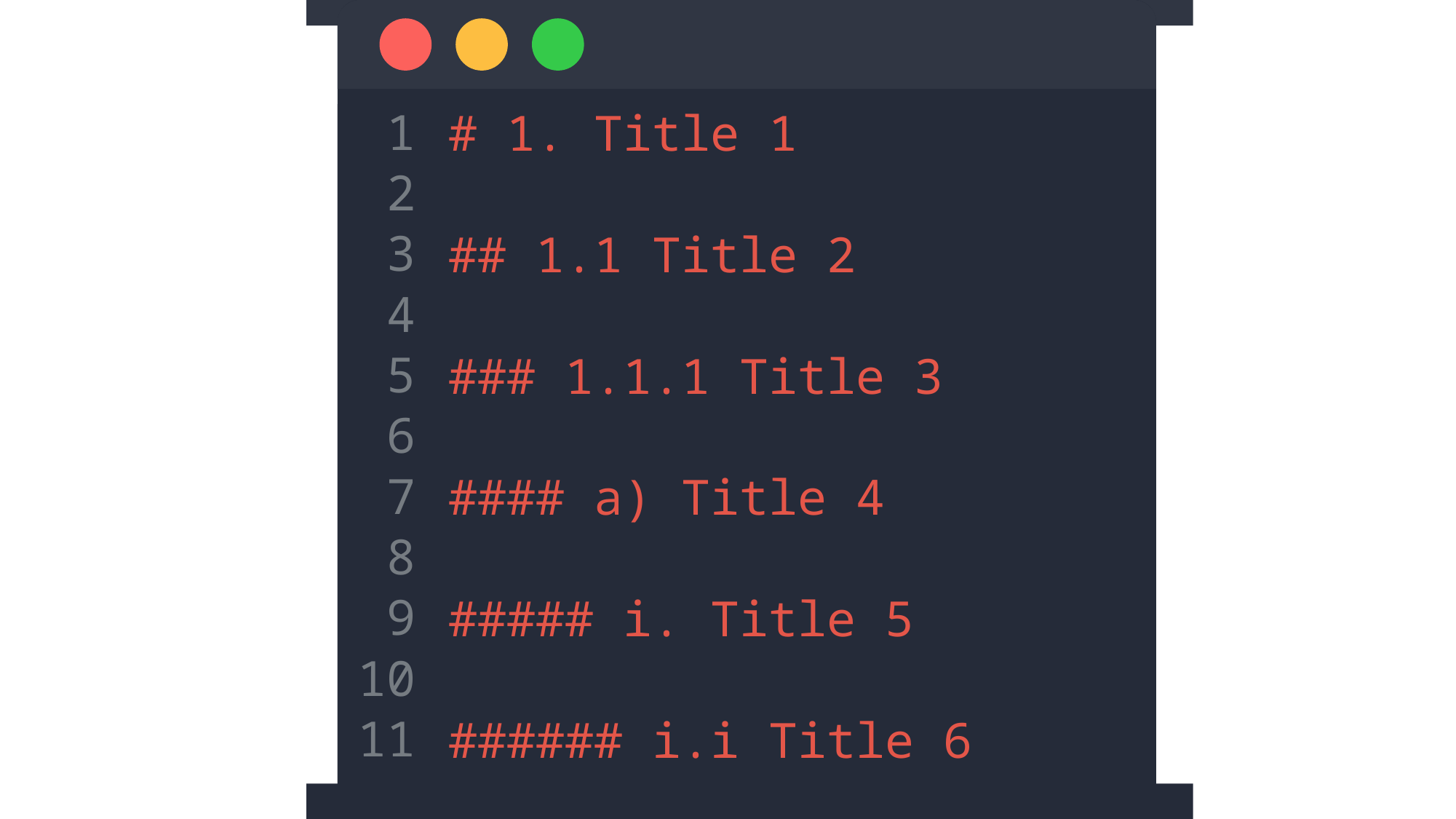

引用

1
2
3
4
5
6
7
8
9
10
11
# 1. Title 1

## 1.1 Title 2

### 1.1.1 Title 3

#### a) Title 4

##### i. Title 5

###### i.i Title 6
行序号
标题
代码背景色
窗口标题